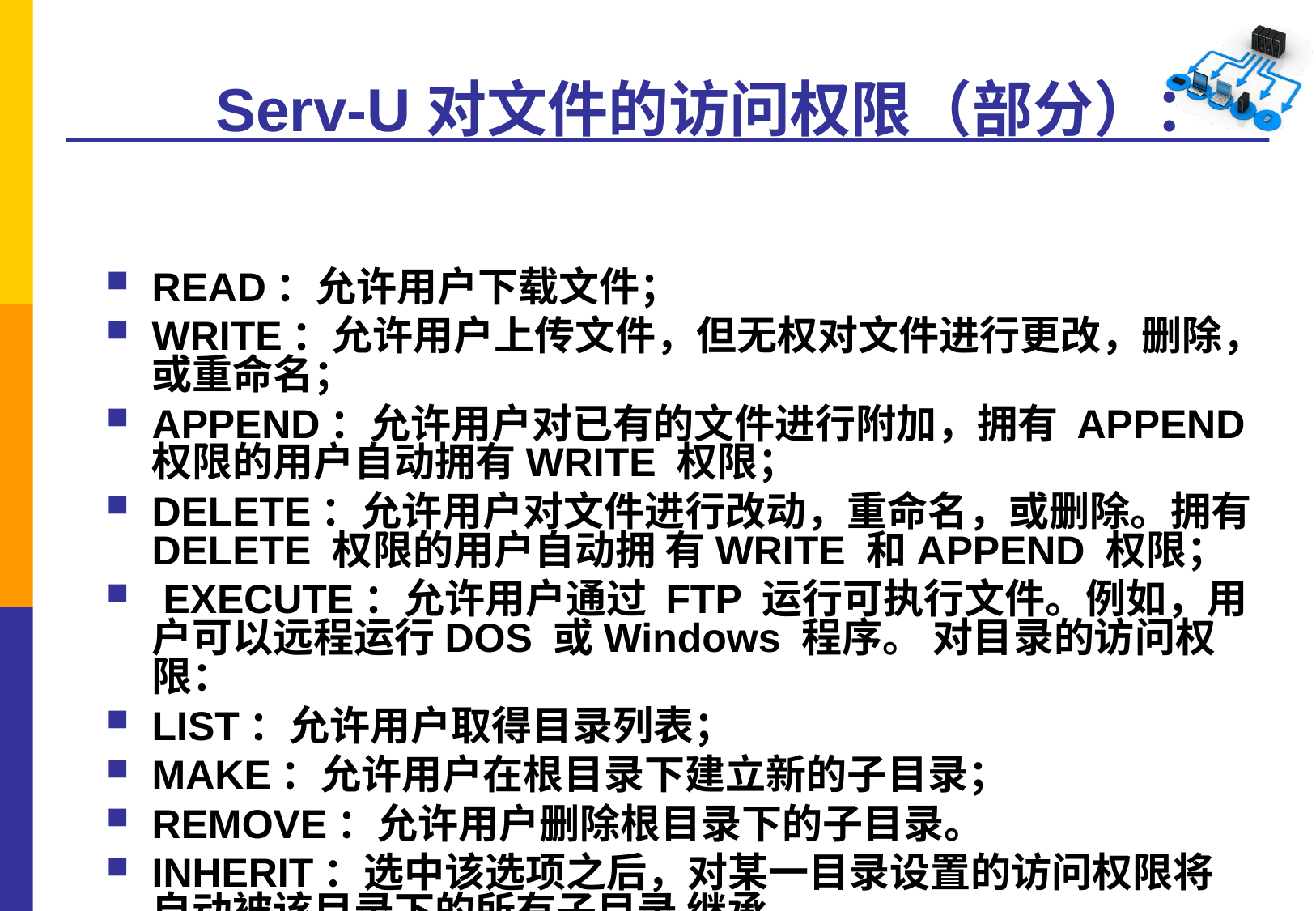

# Serv-U对文件的访问权限（部分）：
READ：允许用户下载文件；
WRITE：允许用户上传文件，但无权对文件进行更改，删除，或重命名；
APPEND：允许用户对已有的文件进行附加，拥有 APPEND 权限的用户自动拥有WRITE 权限；
DELETE：允许用户对文件进行改动，重命名，或删除。拥有 DELETE 权限的用户自动拥 有WRITE 和APPEND 权限；
 EXECUTE：允许用户通过 FTP 运行可执行文件。例如，用户可以远程运行DOS 或Windows 程序。 对目录的访问权限：
LIST：允许用户取得目录列表；
MAKE：允许用户在根目录下建立新的子目录；
REMOVE：允许用户删除根目录下的子目录。
INHERIT：选中该选项之后，对某一目录设置的访问权限将自动被该目录下的所有子目录 继承。